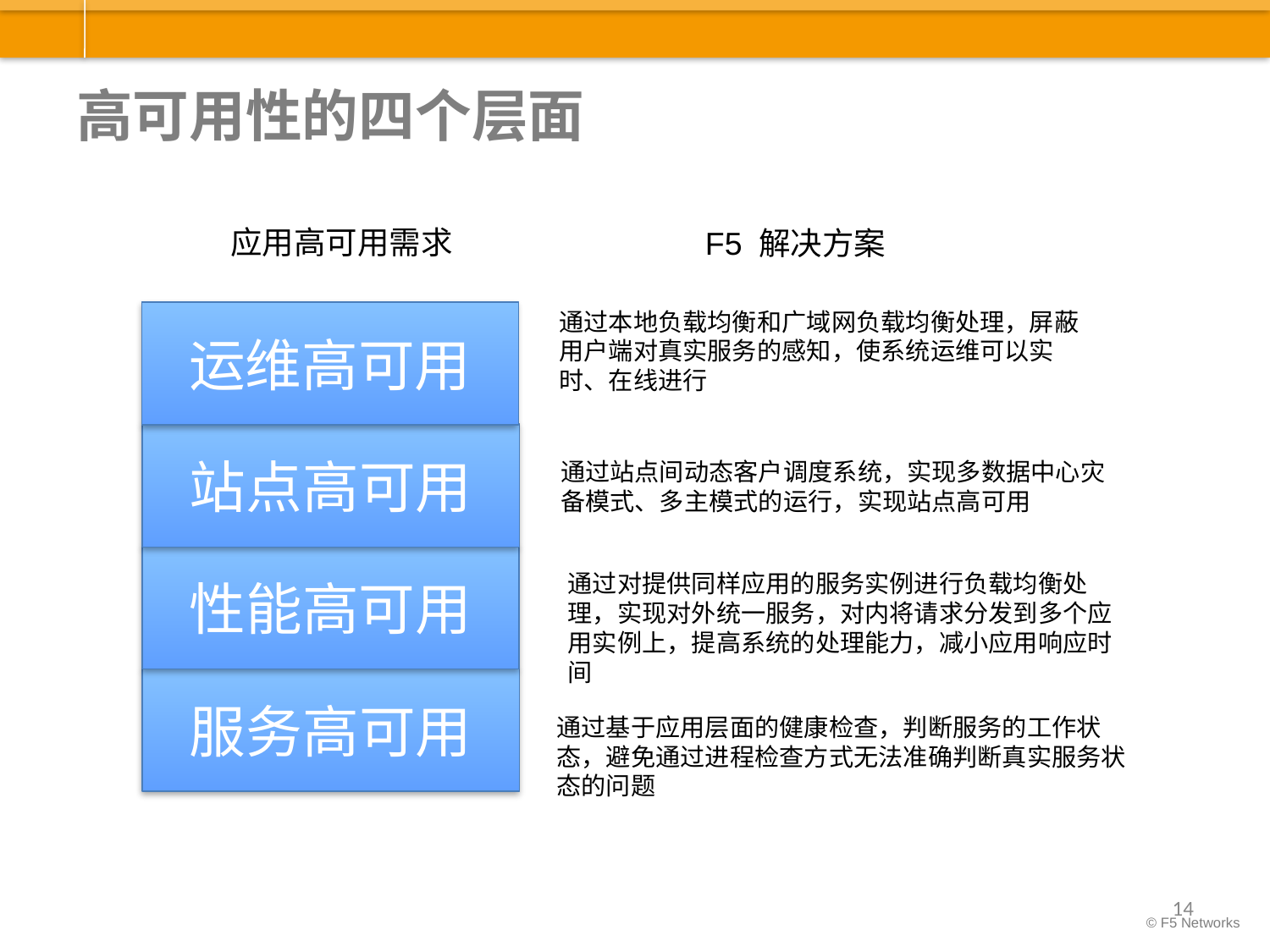

# 高可用性的四个层面
应用高可用需求
F5 解决方案
通过本地负载均衡和广域网负载均衡处理，屏蔽用户端对真实服务的感知，使系统运维可以实时、在线进行
运维高可用
站点高可用
通过站点间动态客户调度系统，实现多数据中心灾备模式、多主模式的运行，实现站点高可用
性能高可用
通过对提供同样应用的服务实例进行负载均衡处理，实现对外统一服务，对内将请求分发到多个应用实例上，提高系统的处理能力，减小应用响应时间
服务高可用
通过基于应用层面的健康检查，判断服务的工作状态，避免通过进程检查方式无法准确判断真实服务状态的问题
14